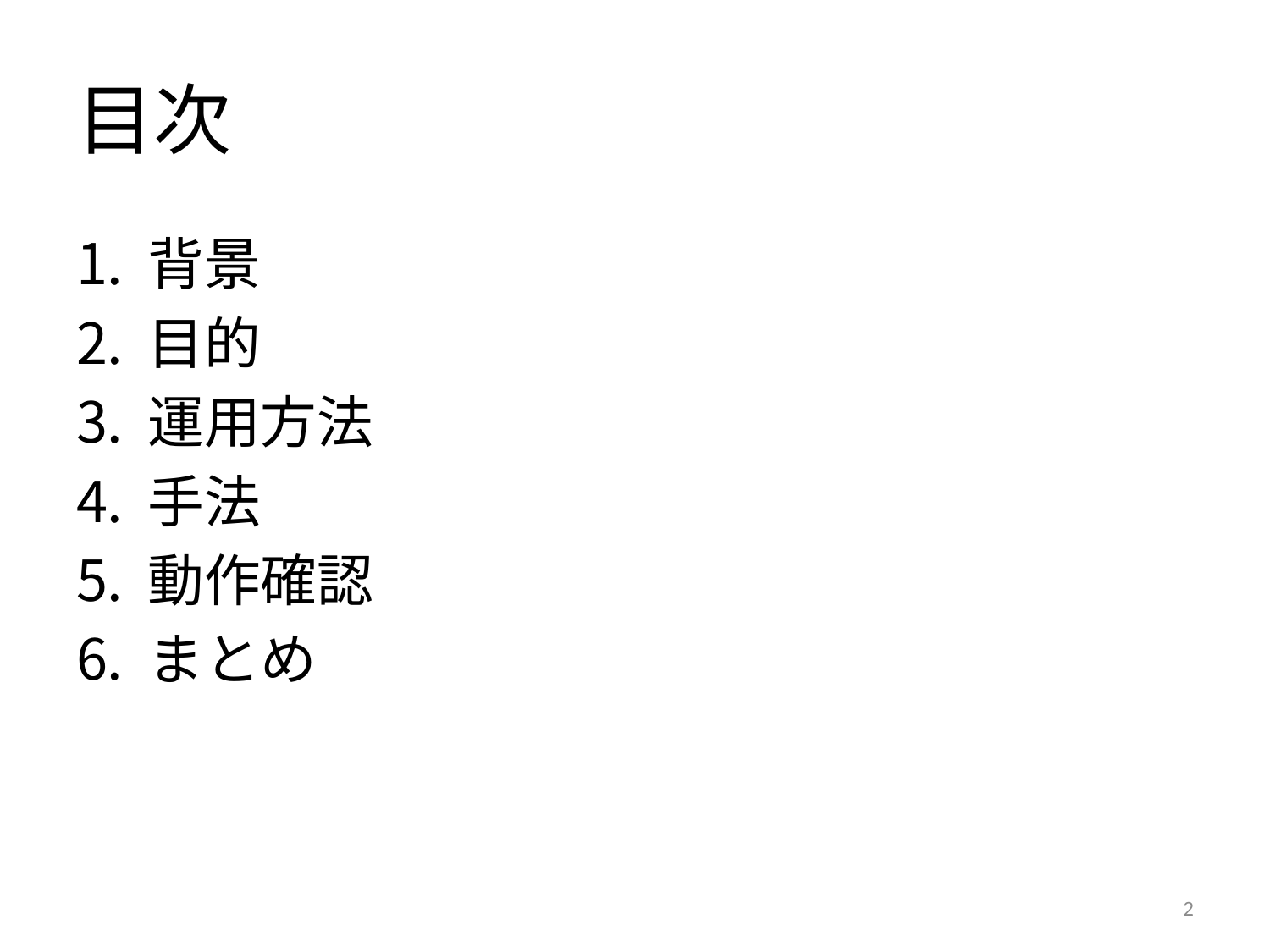

# 目次
背景
目的
運用方法
手法
動作確認
まとめ

2